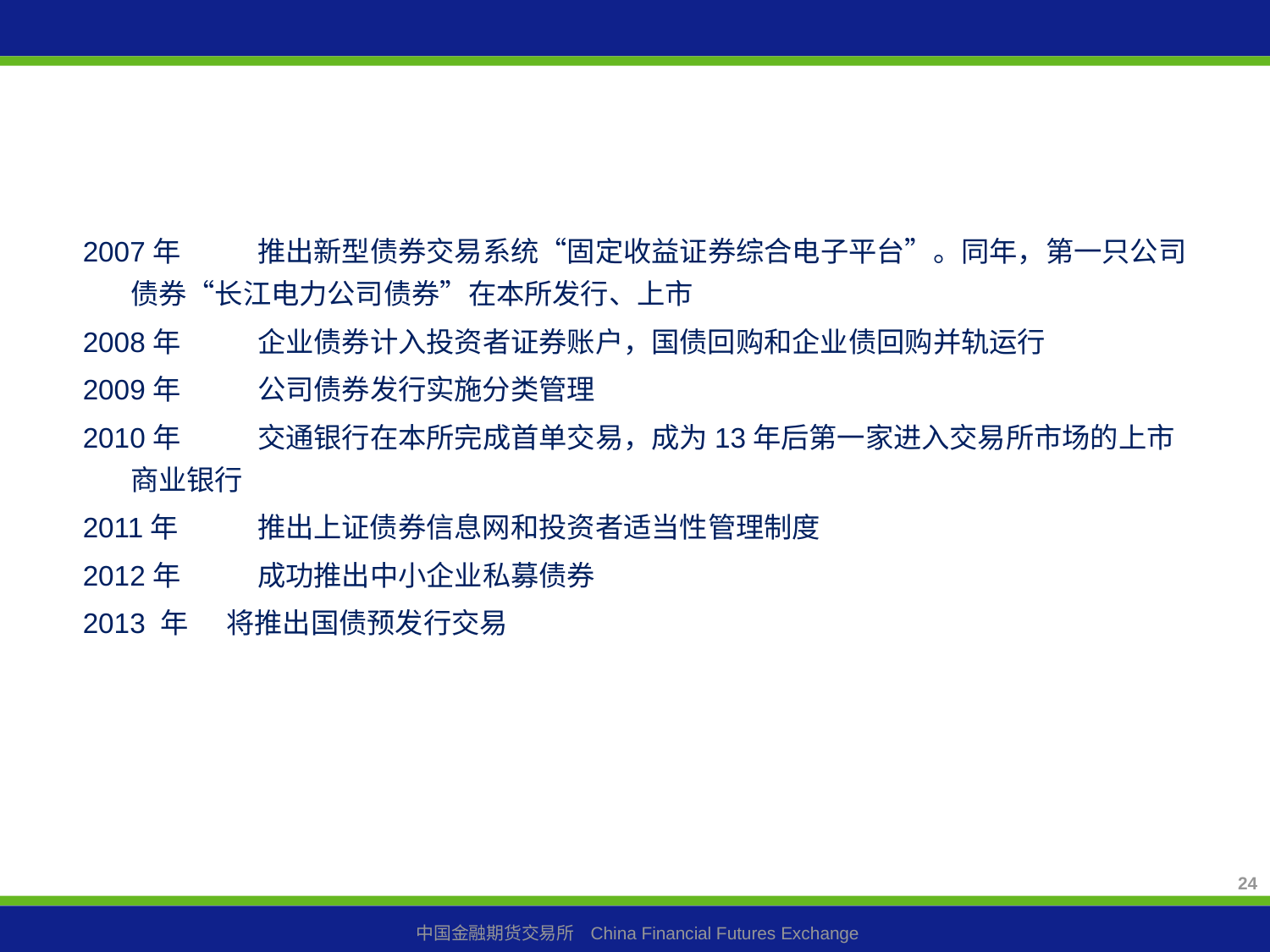

2007年	推出新型债券交易系统“固定收益证券综合电子平台”。同年，第一只公司债券“长江电力公司债券”在本所发行、上市
2008年	企业债券计入投资者证券账户，国债回购和企业债回购并轨运行
2009年	公司债券发行实施分类管理
2010年	交通银行在本所完成首单交易，成为13年后第一家进入交易所市场的上市商业银行
2011年	推出上证债券信息网和投资者适当性管理制度
2012年	成功推出中小企业私募债券
2013 年      将推出国债预发行交易
24